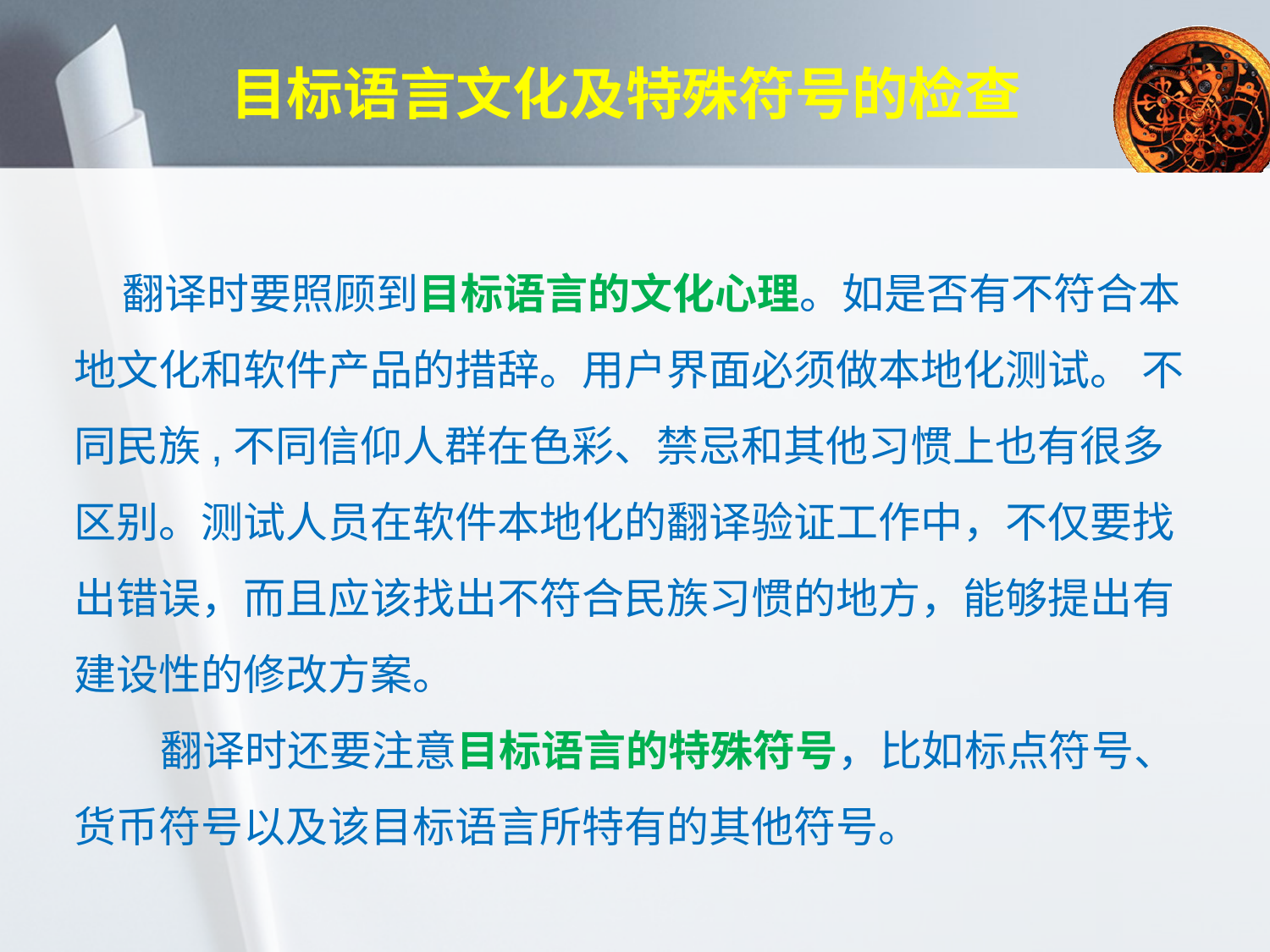

# 目标语言文化及特殊符号的检查
    翻译时要照顾到目标语言的文化心理。如是否有不符合本地文化和软件产品的措辞。用户界面必须做本地化测试。 不同民族,不同信仰人群在色彩、禁忌和其他习惯上也有很多区别。测试人员在软件本地化的翻译验证工作中，不仅要找出错误，而且应该找出不符合民族习惯的地方，能够提出有建设性的修改方案。
        翻译时还要注意目标语言的特殊符号，比如标点符号、货币符号以及该目标语言所特有的其他符号。